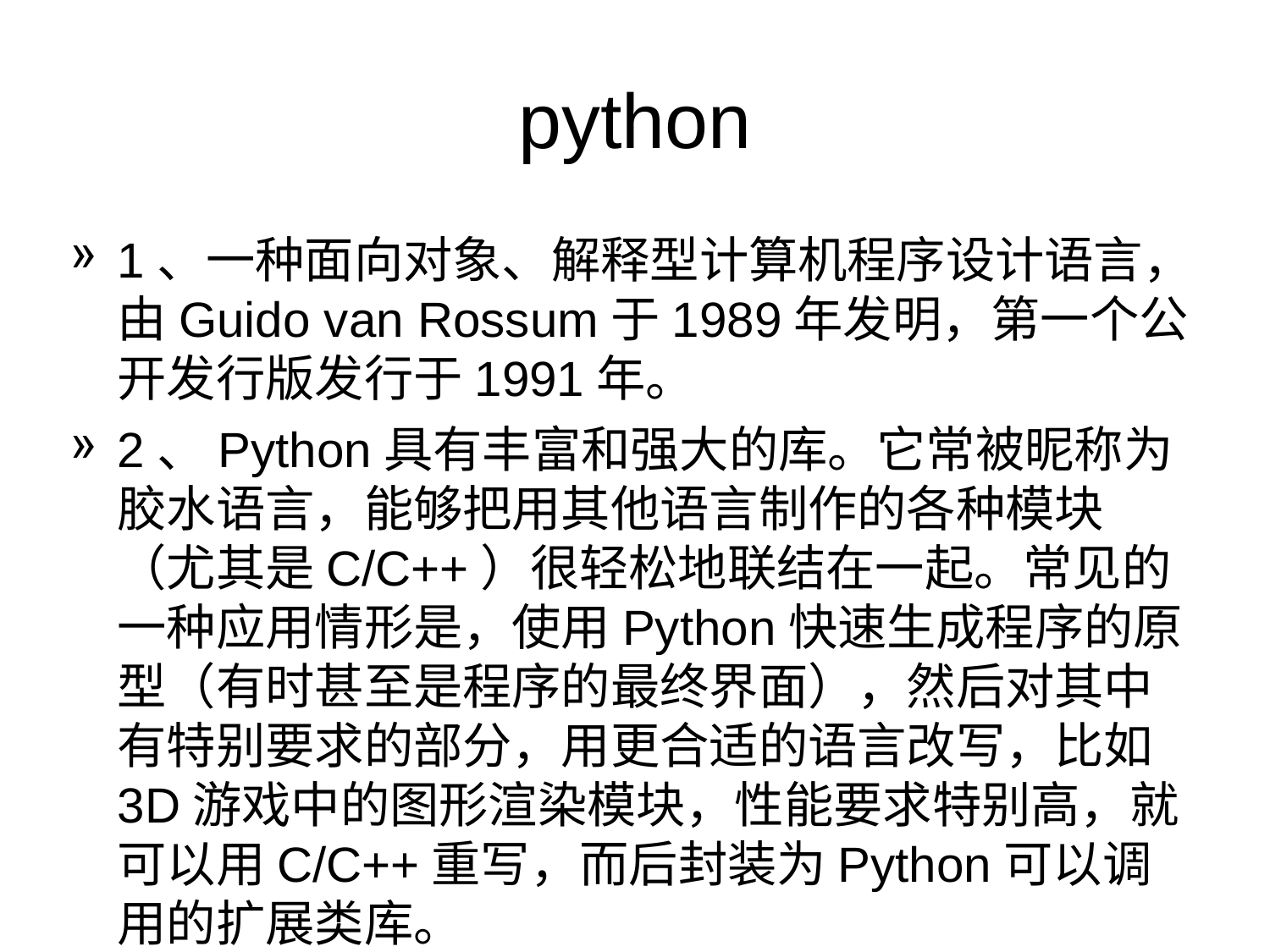

# python
1、一种面向对象、解释型计算机程序设计语言，由Guido van Rossum于1989年发明，第一个公开发行版发行于1991年。
2、Python具有丰富和强大的库。它常被昵称为胶水语言，能够把用其他语言制作的各种模块（尤其是C/C++）很轻松地联结在一起。常见的一种应用情形是，使用Python快速生成程序的原型（有时甚至是程序的最终界面），然后对其中有特别要求的部分，用更合适的语言改写，比如3D游戏中的图形渲染模块，性能要求特别高，就可以用C/C++重写，而后封装为Python可以调用的扩展类库。
7